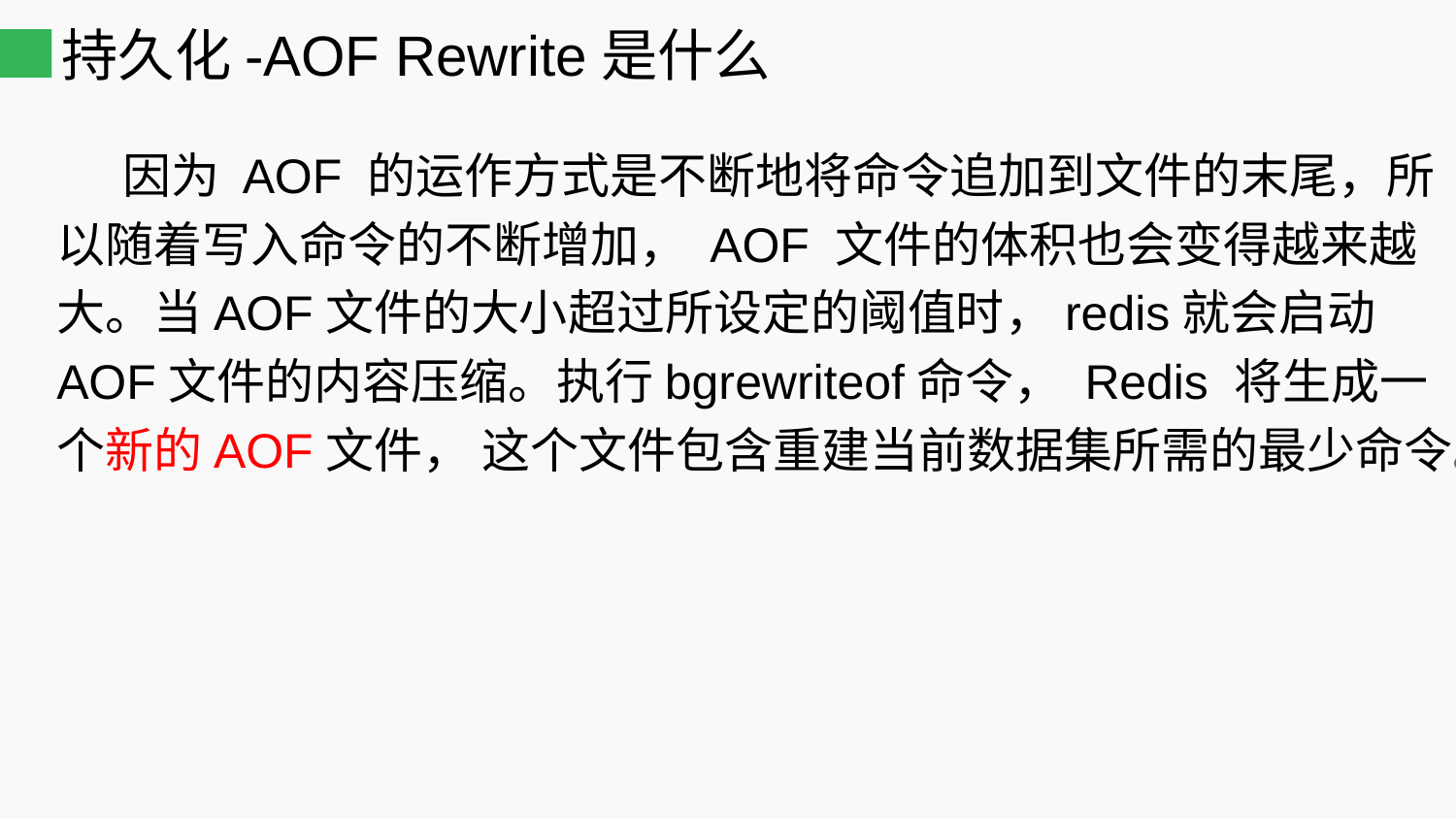

# 持久化-AOF Rewrite是什么
     因为 AOF 的运作方式是不断地将命令追加到文件的末尾，所以随着写入命令的不断增加， AOF 文件的体积也会变得越来越大。当AOF文件的大小超过所设定的阈值时，redis就会启动AOF文件的内容压缩。执行bgrewriteof命令， Redis 将生成一个新的AOF文件， 这个文件包含重建当前数据集所需的最少命令。